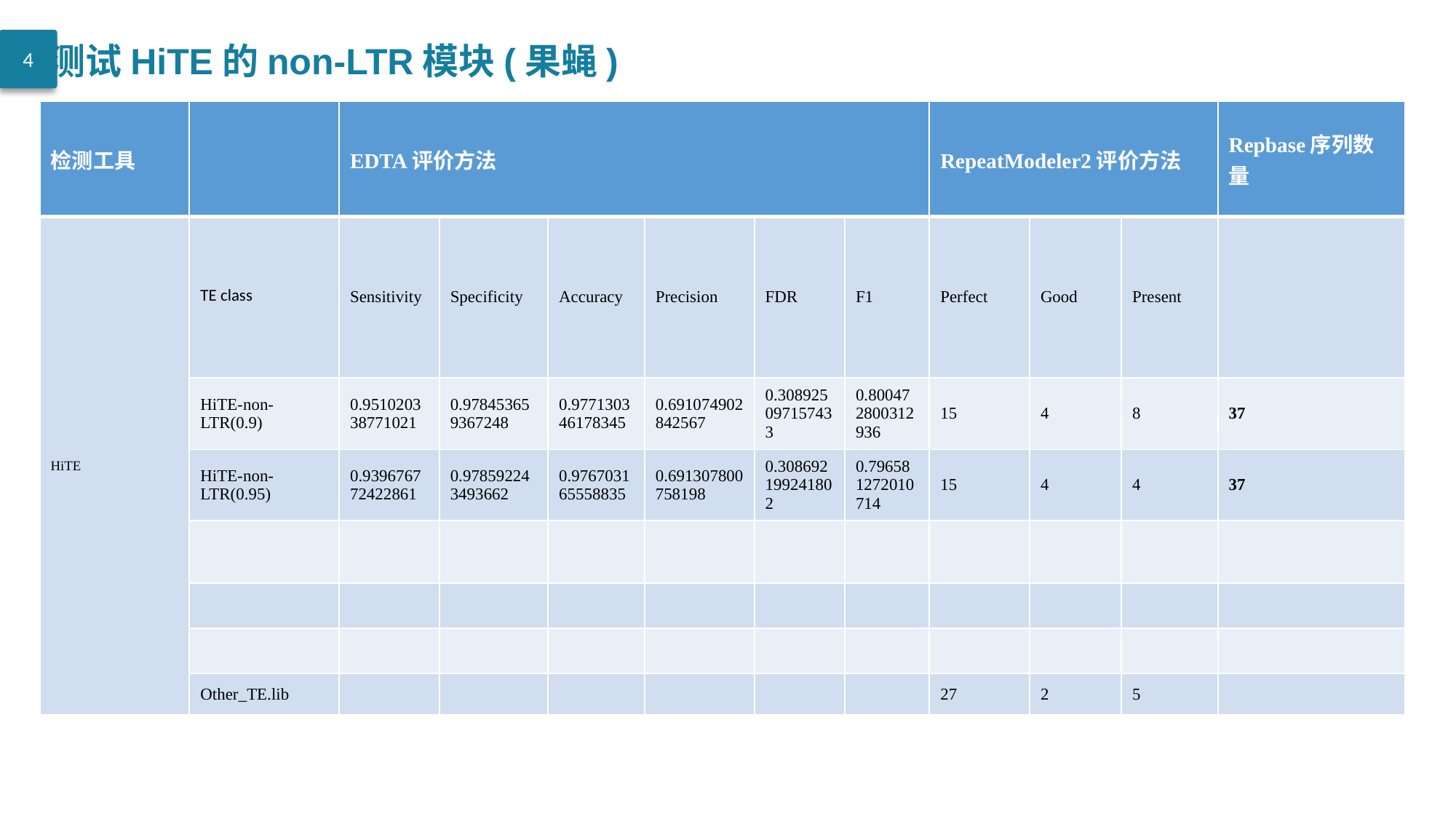

4
测试HiTE的non-LTR模块(果蝇)
| 检测工具 |  | EDTA评价方法 |  |  |  |  |  | RepeatModeler2评价方法 |  |  | Repbase序列数量 |
| --- | --- | --- | --- | --- | --- | --- | --- | --- | --- | --- | --- |
| HiTE | TE class | Sensitivity | Specificity | Accuracy | Precision | FDR | F1 | Perfect | Good | Present |  |
|  | HiTE-non-LTR(0.9) | 0.951020338771021 | 0.978453659367248 | 0.977130346178345 | 0.691074902842567 | 0.308925097157433 | 0.800472800312936 | 15 | 4 | 8 | 37 |
|  | HiTE-non-LTR(0.95) | 0.939676772422861 | 0.978592243493662 | 0.976703165558835 | 0.691307800758198 | 0.308692199241802 | 0.796581272010714 | 15 | 4 | 4 | 37 |
|  |  |  |  |  |  |  |  |  |  |  |  |
|  |  |  |  |  |  |  |  |  |  |  |  |
|  |  |  |  |  |  |  |  |  |  |  |  |
|  | Other\_TE.lib |  |  |  |  |  |  | 27 | 2 | 5 |  |